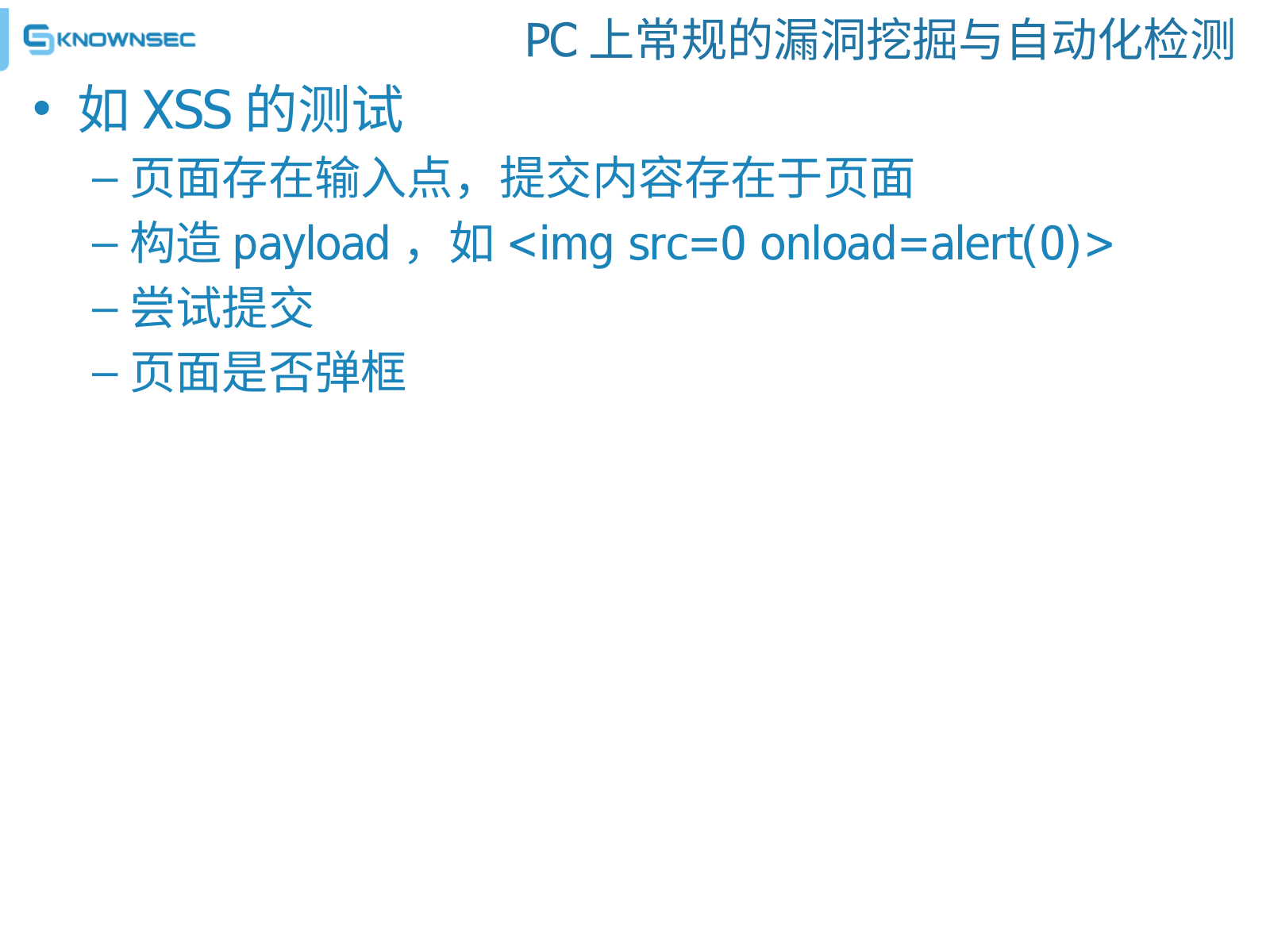

# PC上常规的漏洞挖掘与自动化检测
如XSS的测试
页面存在输入点，提交内容存在于页面
构造payload，如<img src=0 onload=alert(0)>
尝试提交
页面是否弹框